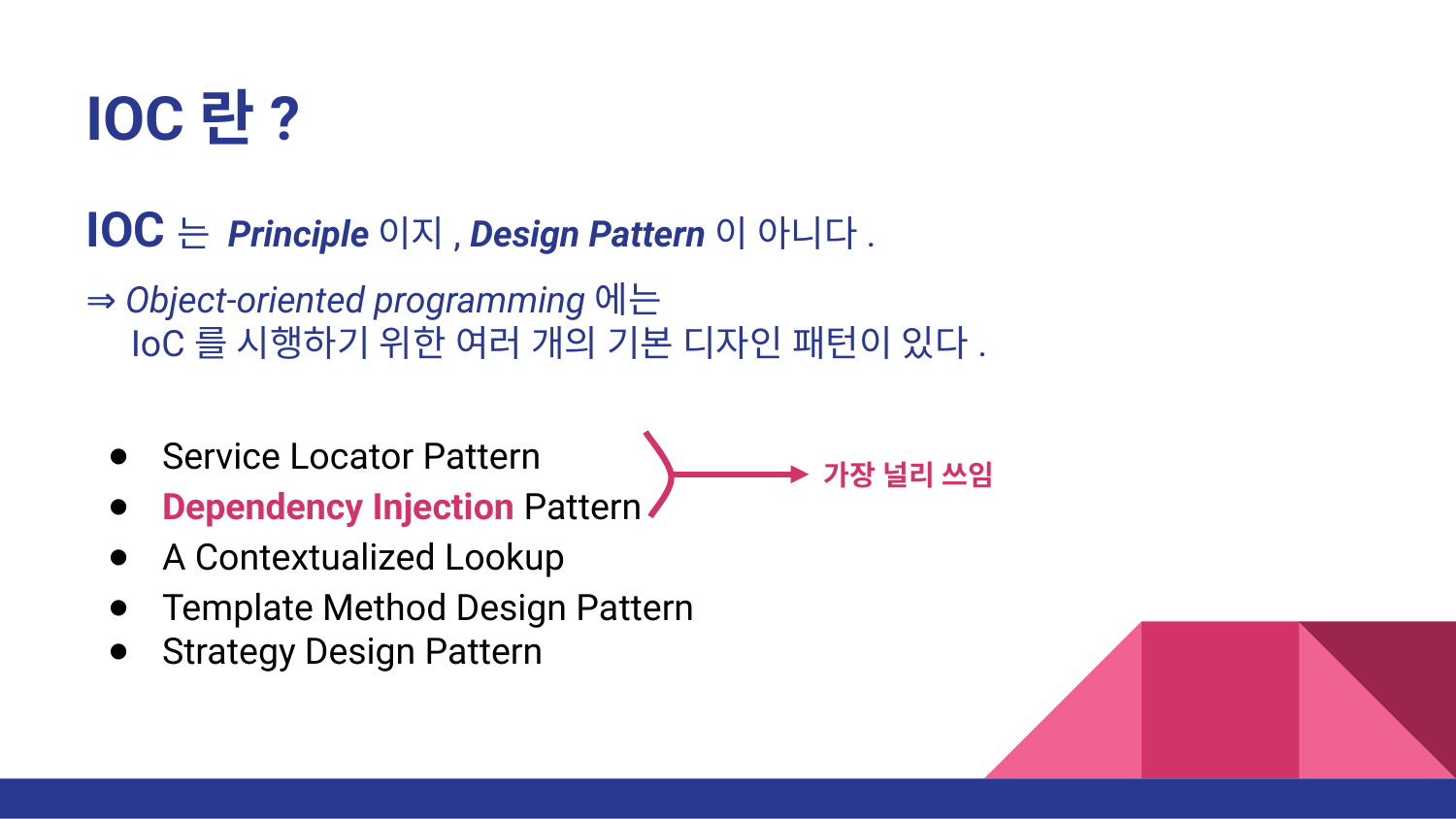

# IOC란?
IOC는 Principle이지, Design Pattern이 아니다.
⇒ Object-oriented programming에는
     IoC를 시행하기 위한 여러 개의 기본 디자인 패턴이 있다.
Service Locator Pattern
Dependency Injection Pattern
A Contextualized Lookup
Template Method Design Pattern
Strategy Design Pattern

가장 널리 쓰임